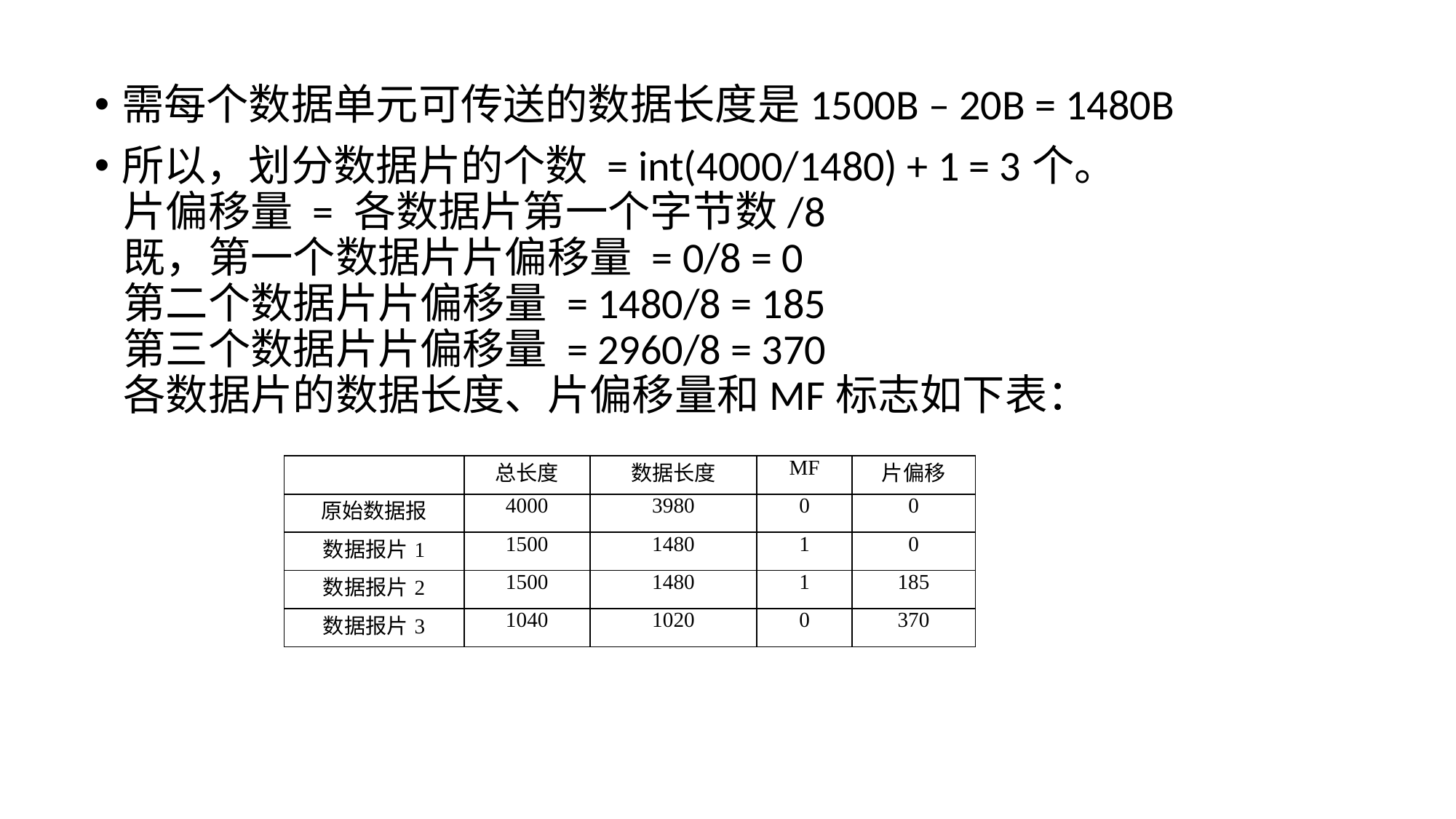

需每个数据单元可传送的数据长度是1500B – 20B = 1480B
所以，划分数据片的个数 = int(4000/1480) + 1 = 3个。
  片偏移量 = 各数据片第一个字节数/8
  既，第一个数据片片偏移量 = 0/8 = 0
  第二个数据片片偏移量 = 1480/8 = 185
  第三个数据片片偏移量 = 2960/8 = 370
  各数据片的数据长度、片偏移量和MF标志如下表：

|  | 总长度 | 数据长度 | MF | 片偏移 |
| --- | --- | --- | --- | --- |
| 原始数据报 | 4000 | 3980 | 0 | 0 |
| 数据报片1 | 1500 | 1480 | 1 | 0 |
| 数据报片2 | 1500 | 1480 | 1 | 185 |
| 数据报片3 | 1040 | 1020 | 0 | 370 |